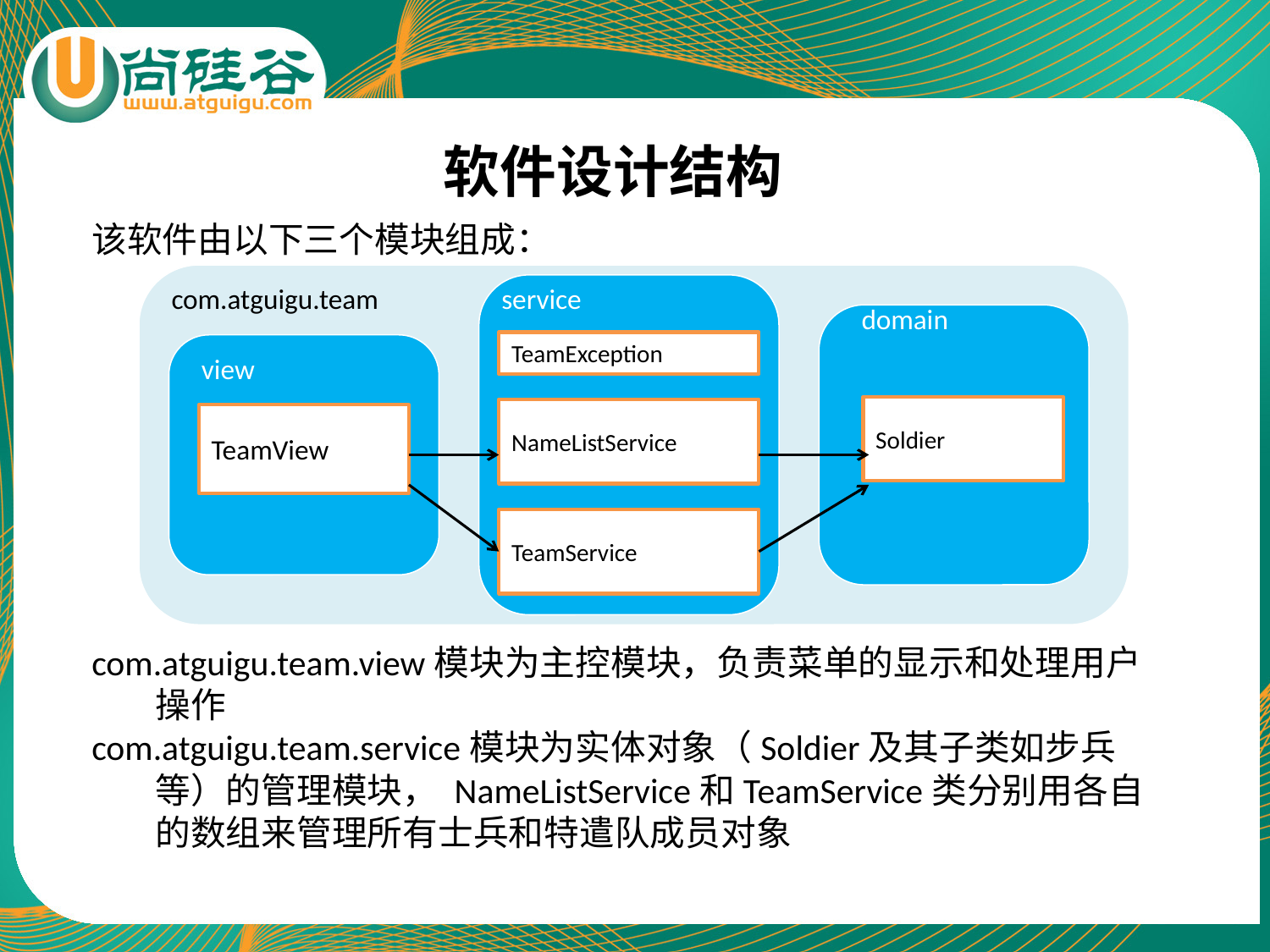

软件设计结构
该软件由以下三个模块组成：

com.atguigu.team.view模块为主控模块，负责菜单的显示和处理用户操作
com.atguigu.team.service模块为实体对象（Soldier及其子类如步兵等）的管理模块， NameListService和TeamService类分别用各自的数组来管理所有士兵和特遣队成员对象

com.atguigu.team

service
domain

TeamException

view

Soldier

NameListService

TeamView

TeamService